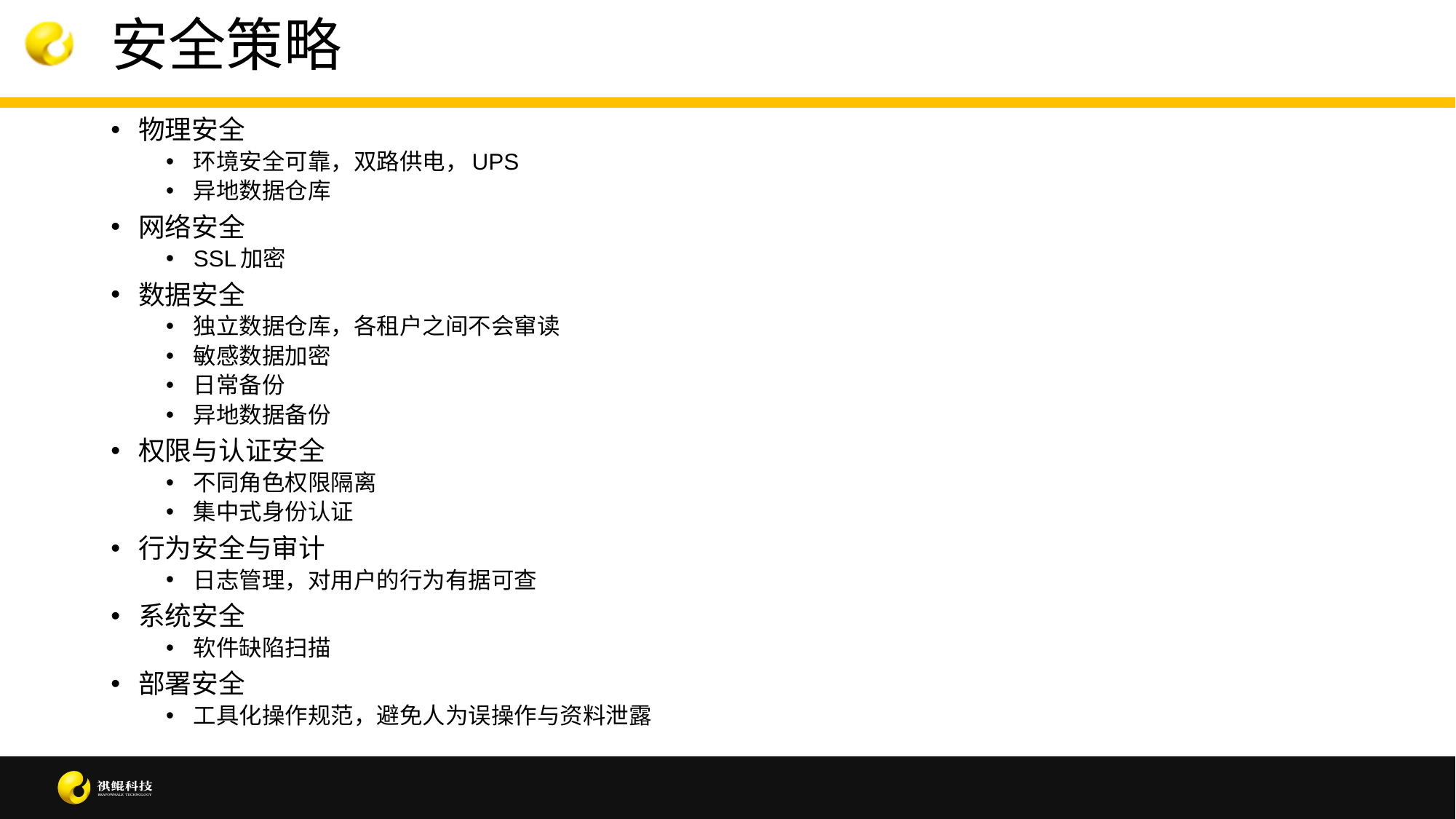

# 安全策略
物理安全
环境安全可靠，双路供电，UPS
异地数据仓库
网络安全
SSL加密
数据安全
独立数据仓库，各租户之间不会窜读
敏感数据加密
日常备份
异地数据备份
权限与认证安全
不同角色权限隔离
集中式身份认证
行为安全与审计
日志管理，对用户的行为有据可查
系统安全
软件缺陷扫描
部署安全
工具化操作规范，避免人为误操作与资料泄露